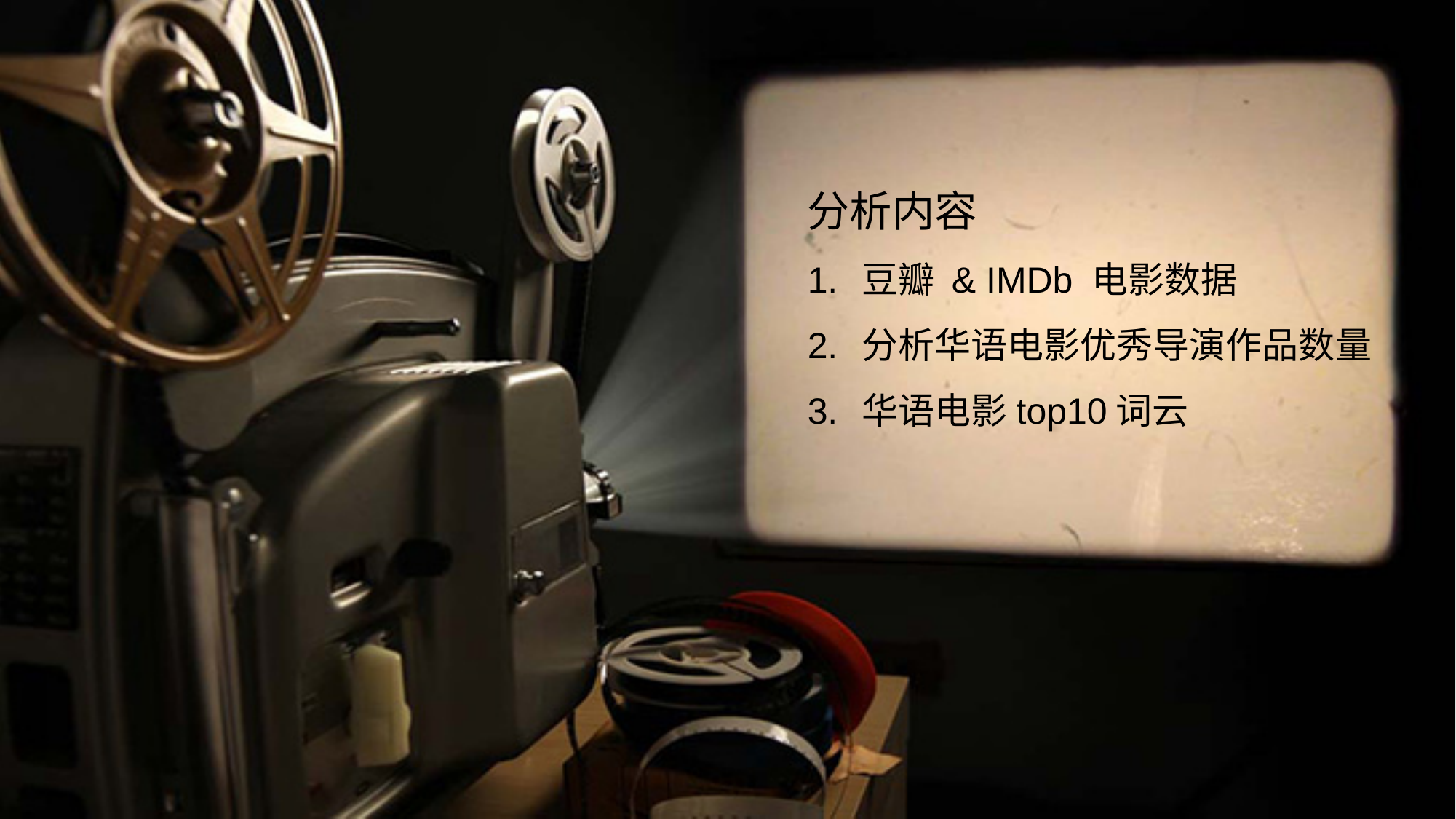

分析内容
豆瓣 & IMDb 电影数据
分析华语电影优秀导演作品数量
华语电影top10词云